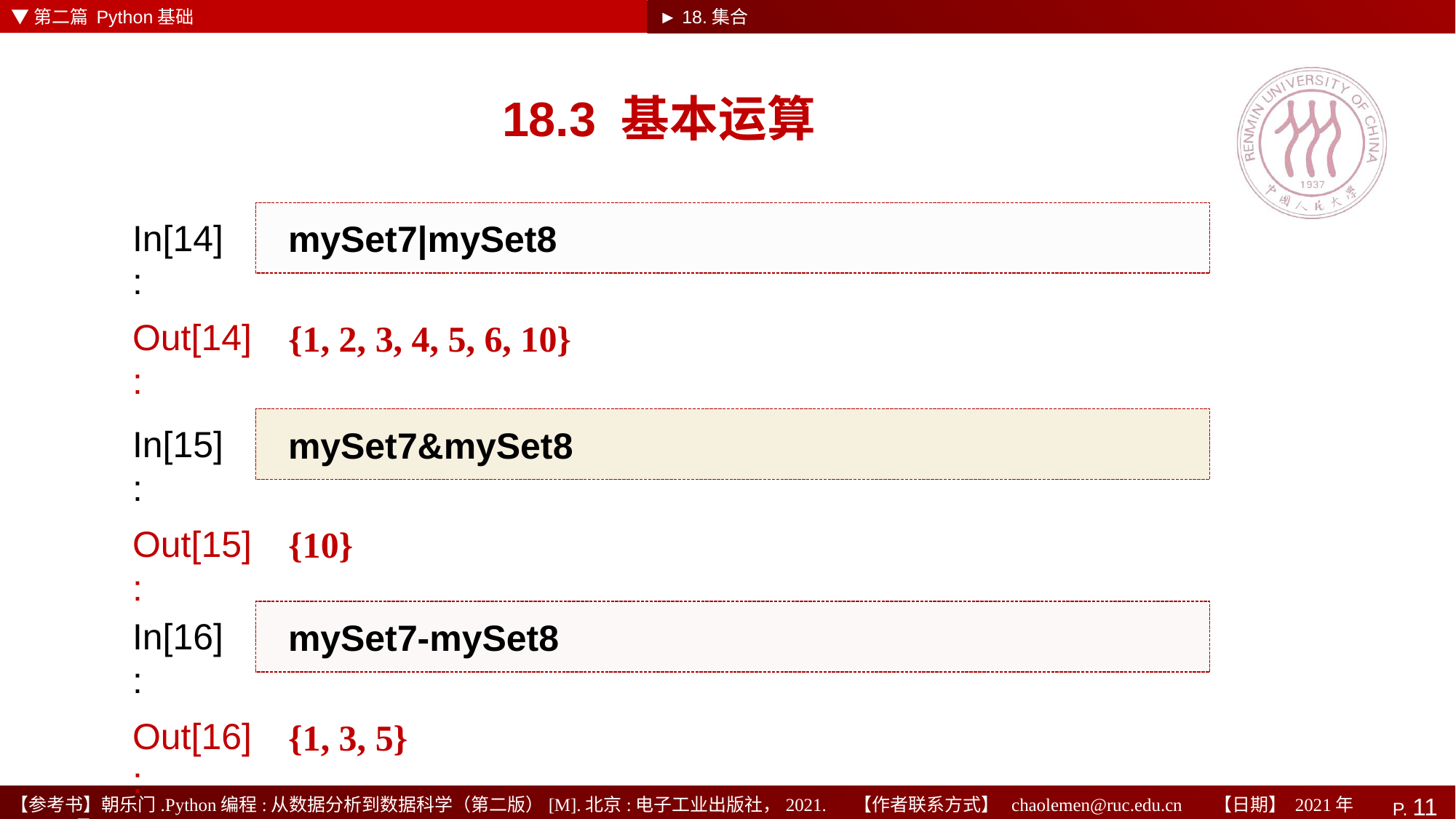

▼第二篇 Python基础
► 18.集合
# 18.3 基本运算
mySet7|mySet8
In[14]:
{1, 2, 3, 4, 5, 6, 10}
Out[14]:
mySet7&mySet8
In[15]:
{10}
Out[15]:
mySet7-mySet8
In[16]:
{1, 3, 5}
Out[16]: